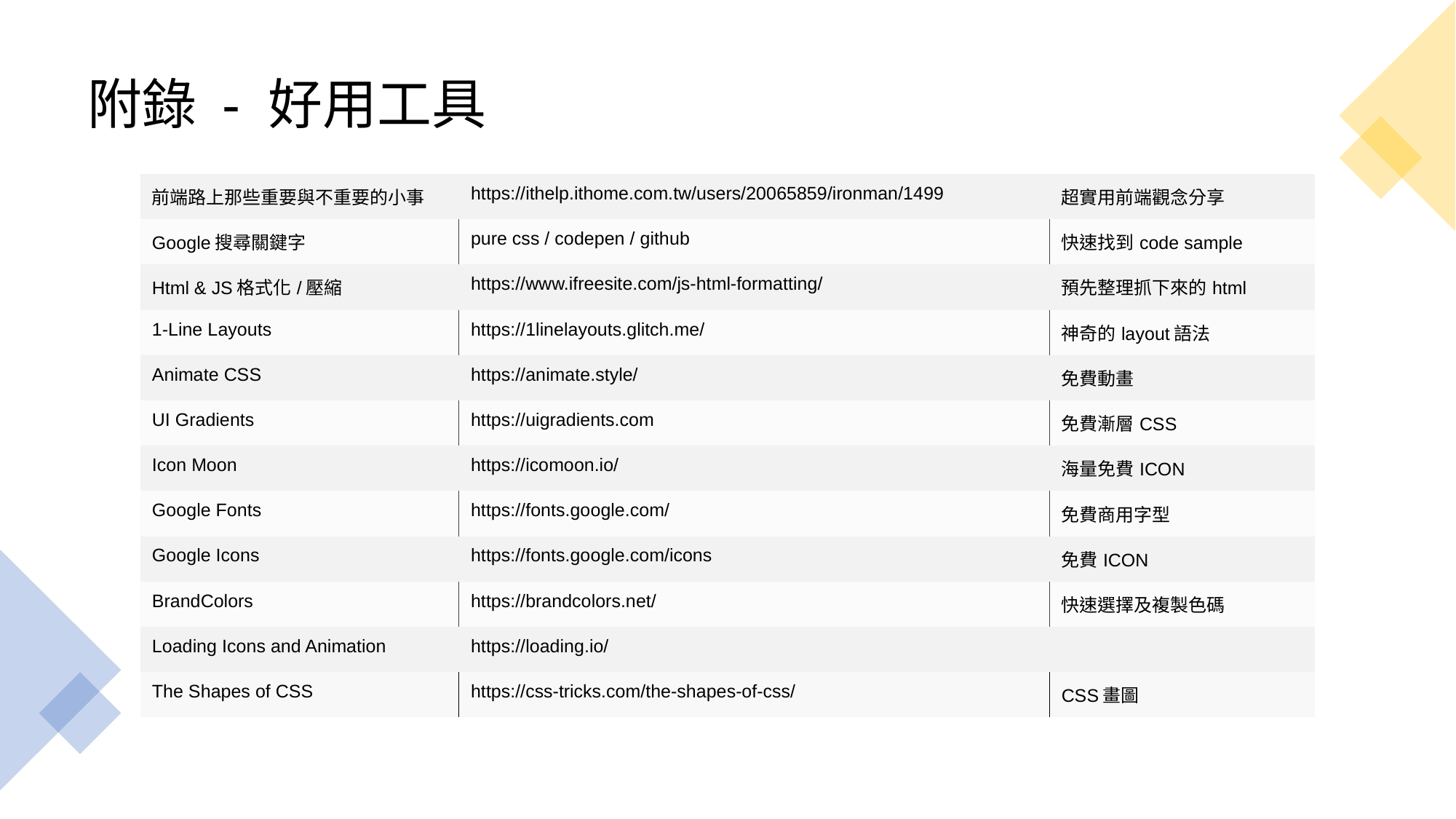

# 附錄 - 好用工具
| 前端路上那些重要與不重要的小事 | https://ithelp.ithome.com.tw/users/20065859/ironman/1499 | 超實用前端觀念分享 |
| --- | --- | --- |
| Google搜尋關鍵字 | pure css / codepen / github | 快速找到code sample |
| Html & JS格式化/壓縮 | https://www.ifreesite.com/js-html-formatting/ | 預先整理抓下來的html |
| 1-Line Layouts | https://1linelayouts.glitch.me/ | 神奇的layout語法 |
| Animate CSS | https://animate.style/ | 免費動畫 |
| UI Gradients | https://uigradients.com | 免費漸層CSS |
| Icon Moon | https://icomoon.io/ | 海量免費ICON |
| Google Fonts | https://fonts.google.com/ | 免費商用字型 |
| Google Icons | https://fonts.google.com/icons | 免費ICON |
| BrandColors | https://brandcolors.net/ | 快速選擇及複製色碼 |
| Loading Icons and Animation | https://loading.io/ |  |
| The Shapes of CSS | https://css-tricks.com/the-shapes-of-css/ | CSS畫圖 |